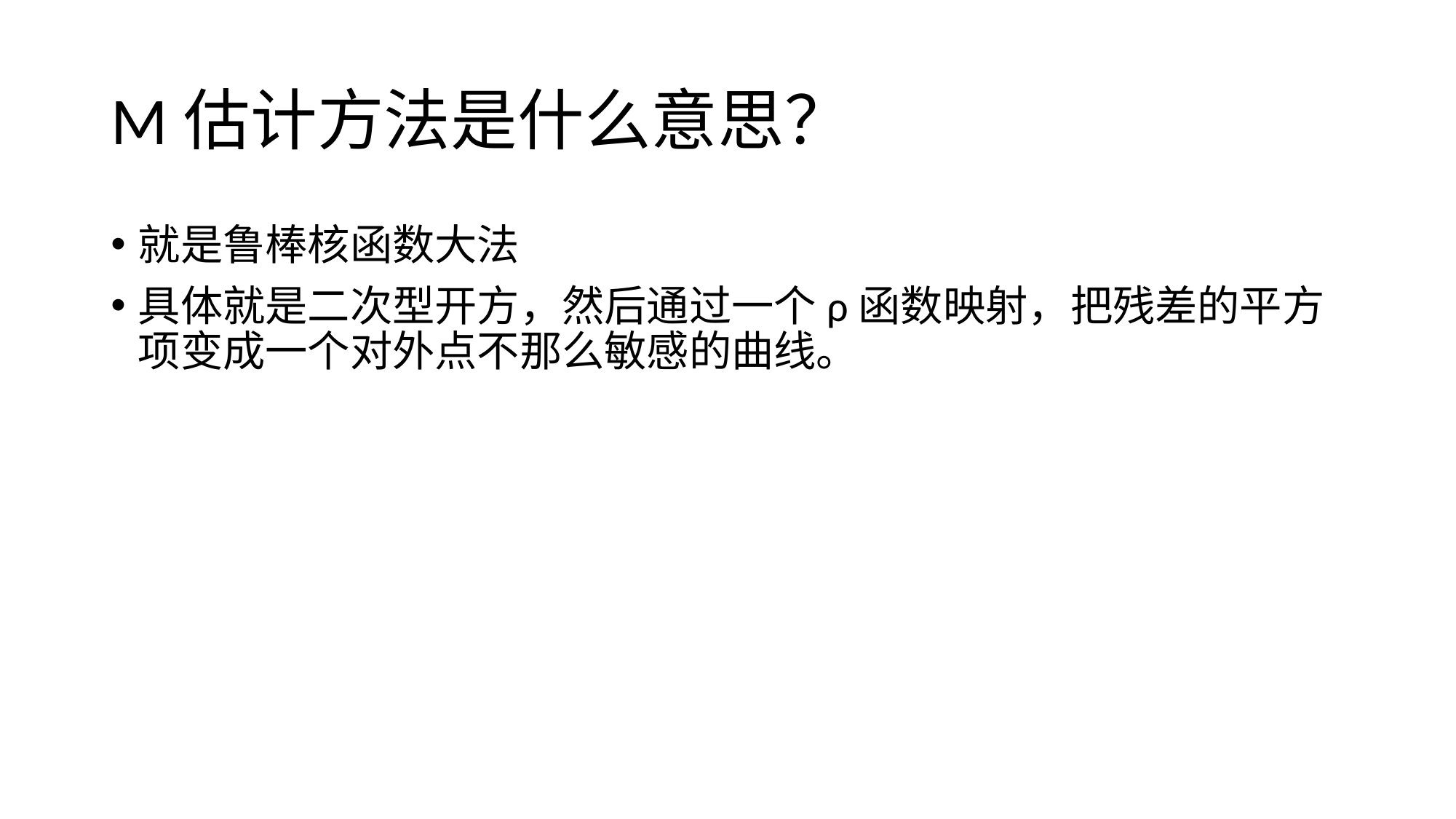

# M估计方法是什么意思？
就是鲁棒核函数大法
具体就是二次型开方，然后通过一个ρ函数映射，把残差的平方项变成一个对外点不那么敏感的曲线。